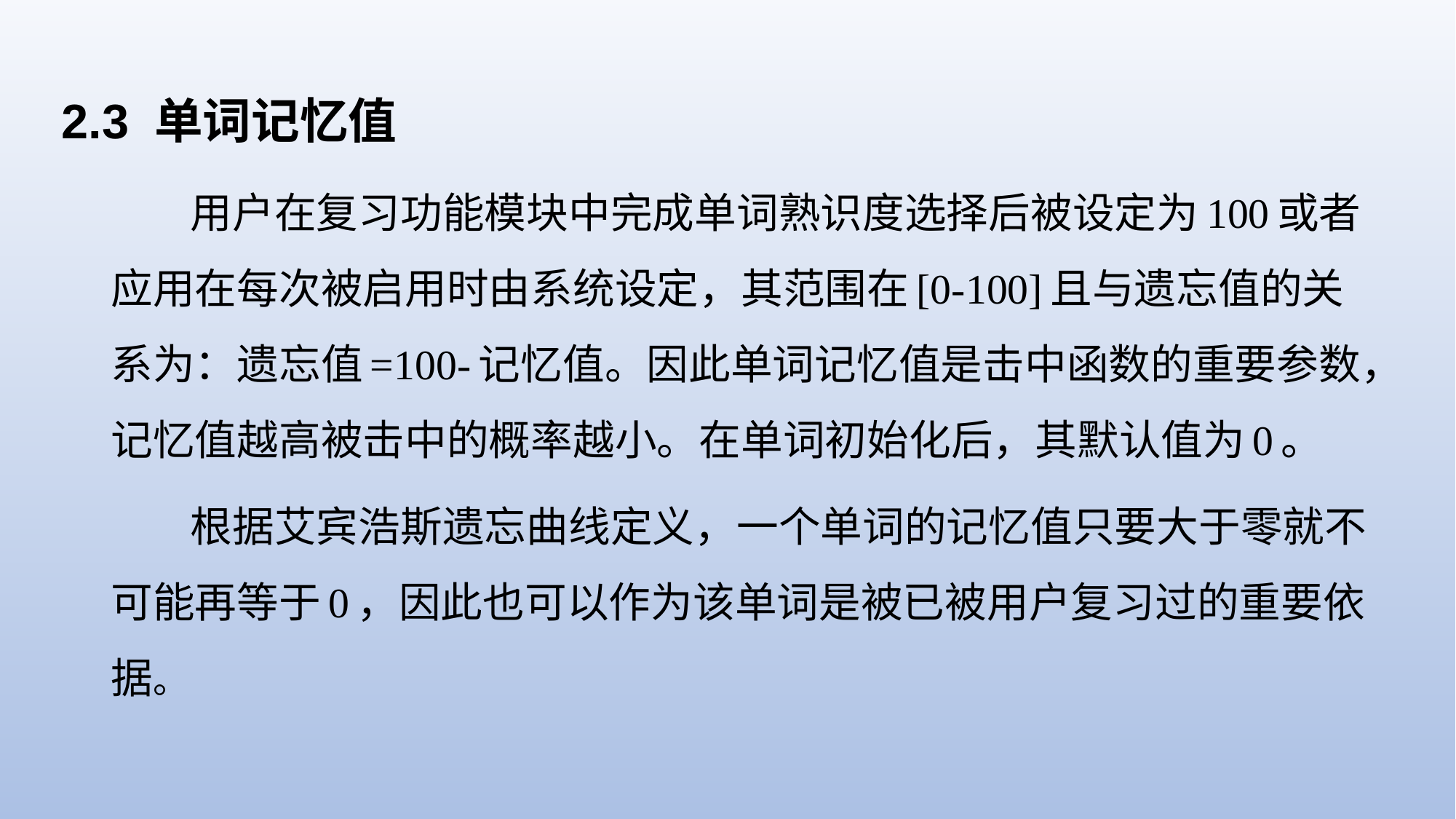

# 2.3 单词记忆值
	用户在复习功能模块中完成单词熟识度选择后被设定为100或者应用在每次被启用时由系统设定，其范围在[0-100]且与遗忘值的关系为：遗忘值=100-记忆值。因此单词记忆值是击中函数的重要参数，记忆值越高被击中的概率越小。在单词初始化后，其默认值为0。
	根据艾宾浩斯遗忘曲线定义，一个单词的记忆值只要大于零就不可能再等于0，因此也可以作为该单词是被已被用户复习过的重要依据。